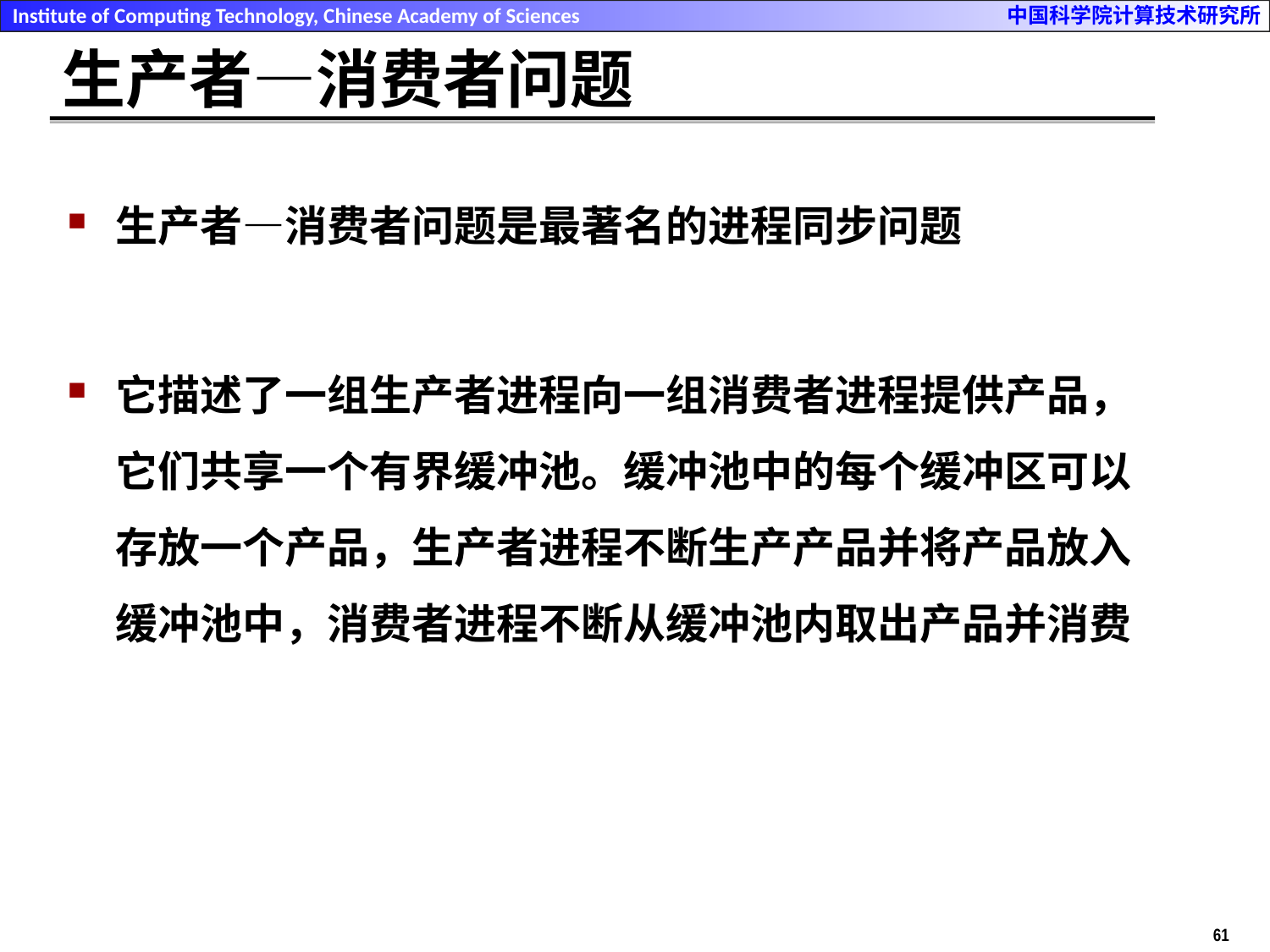

# 生产者—消费者问题
生产者—消费者问题是最著名的进程同步问题

它描述了一组生产者进程向一组消费者进程提供产品，它们共享一个有界缓冲池。缓冲池中的每个缓冲区可以存放一个产品，生产者进程不断生产产品并将产品放入缓冲池中，消费者进程不断从缓冲池内取出产品并消费